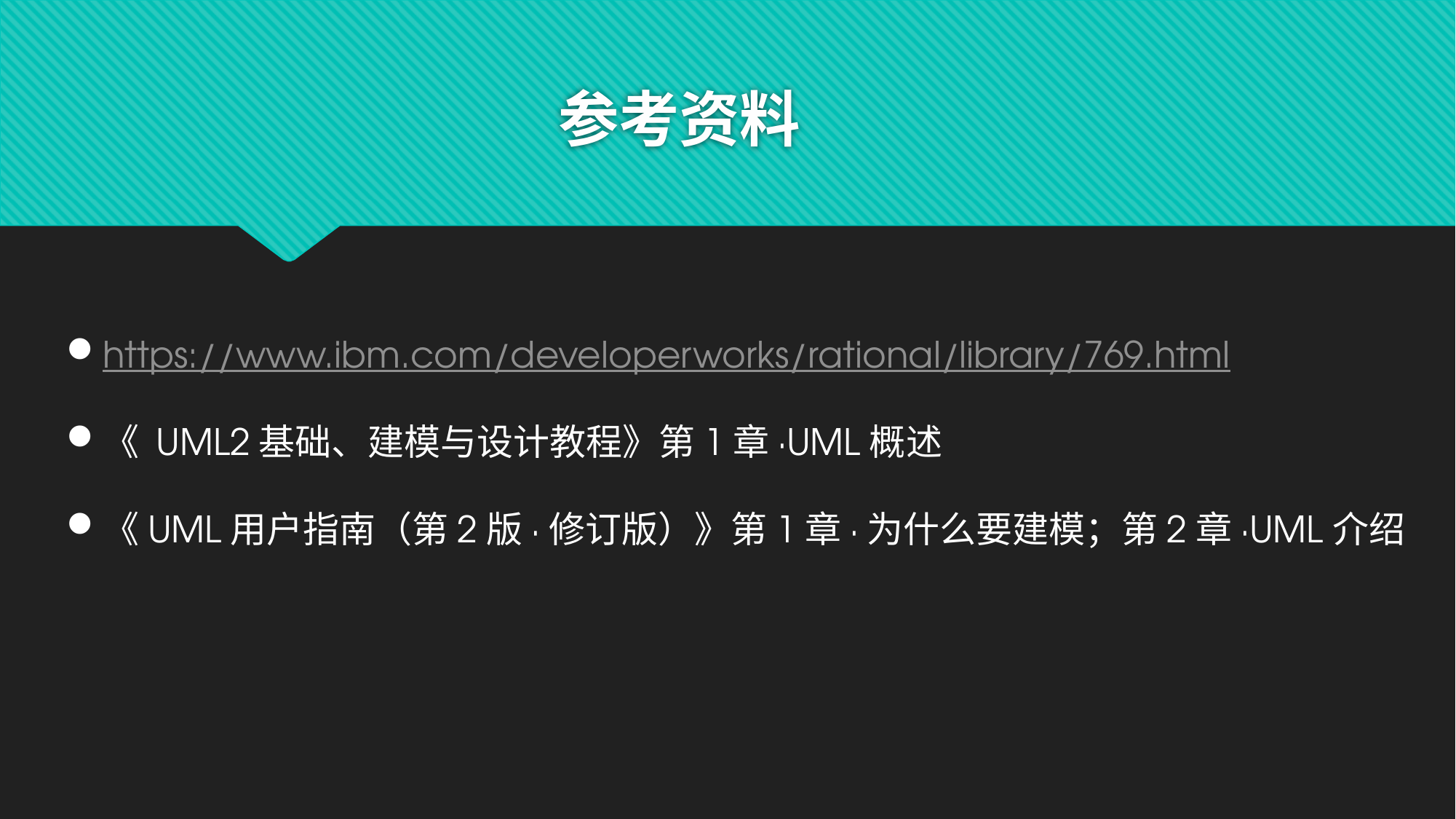

# 参考资料
https://www.ibm.com/developerworks/rational/library/769.html

《 UML2基础、建模与设计教程》第1章·UML概述

《UML用户指南（第2版·修订版）》第1章·为什么要建模；第2章·UML介绍